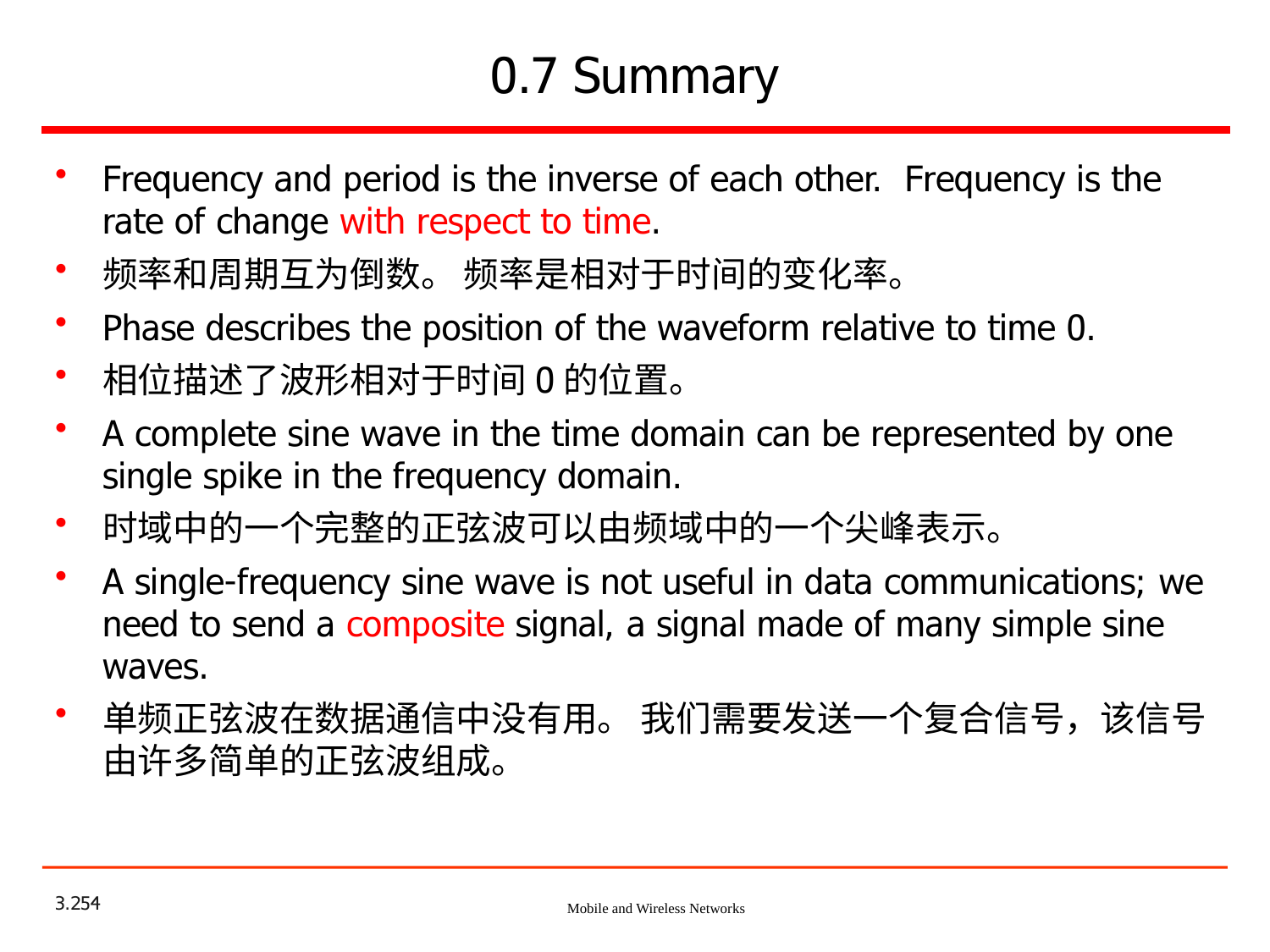

# 0.7 Summary

Frequency and period is the inverse of each other.  Frequency is the rate of change with respect to time.
频率和周期互为倒数。 频率是相对于时间的变化率。
Phase describes the position of the waveform relative to time 0.
相位描述了波形相对于时间0的位置。
A complete sine wave in the time domain can be represented by one single spike in the frequency domain.
时域中的一个完整的正弦波可以由频域中的一个尖峰表示。
A single-frequency sine wave is not useful in data communications; we need to send a composite signal, a signal made of many simple sine waves.
单频正弦波在数据通信中没有用。 我们需要发送一个复合信号，该信号由许多简单的正弦波组成。

3.254
Mobile and Wireless Networks